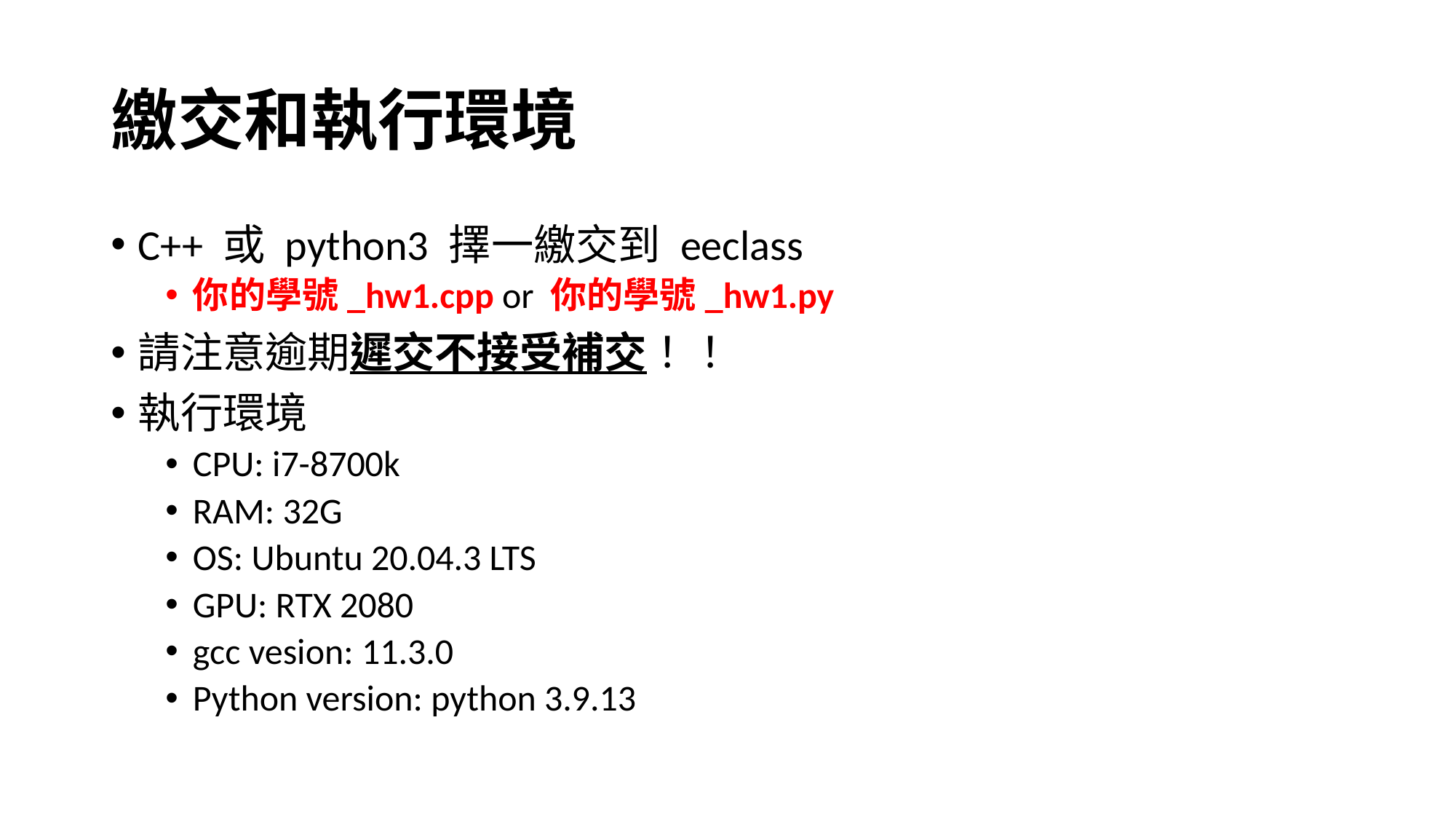

# 繳交和執行環境
C++ 或 python3 擇一繳交到 eeclass
你的學號_hw1.cpp or 你的學號_hw1.py
請注意逾期遲交不接受補交！！
執行環境
CPU: i7-8700k
RAM: 32G
OS: Ubuntu 20.04.3 LTS
GPU: RTX 2080
gcc vesion: 11.3.0
Python version: python 3.9.13